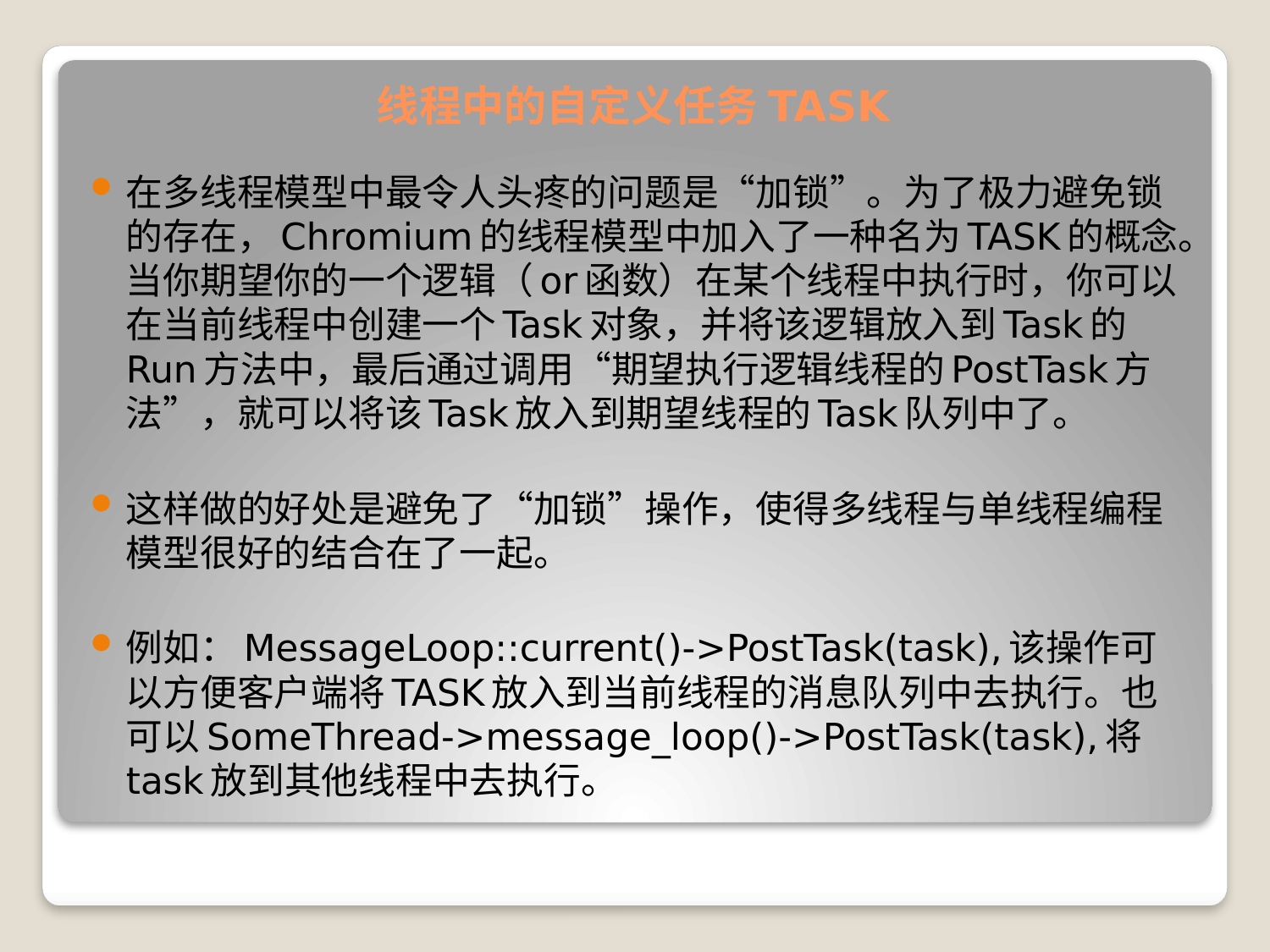

# 线程中的自定义任务TASK
在多线程模型中最令人头疼的问题是“加锁”。为了极力避免锁的存在，Chromium的线程模型中加入了一种名为TASK的概念。当你期望你的一个逻辑（or函数）在某个线程中执行时，你可以在当前线程中创建一个Task对象，并将该逻辑放入到Task的Run方法中，最后通过调用“期望执行逻辑线程的PostTask方法”，就可以将该Task放入到期望线程的Task队列中了。

这样做的好处是避免了“加锁”操作，使得多线程与单线程编程模型很好的结合在了一起。

例如：MessageLoop::current()->PostTask(task),该操作可以方便客户端将TASK放入到当前线程的消息队列中去执行。也可以SomeThread->message_loop()->PostTask(task),将task放到其他线程中去执行。